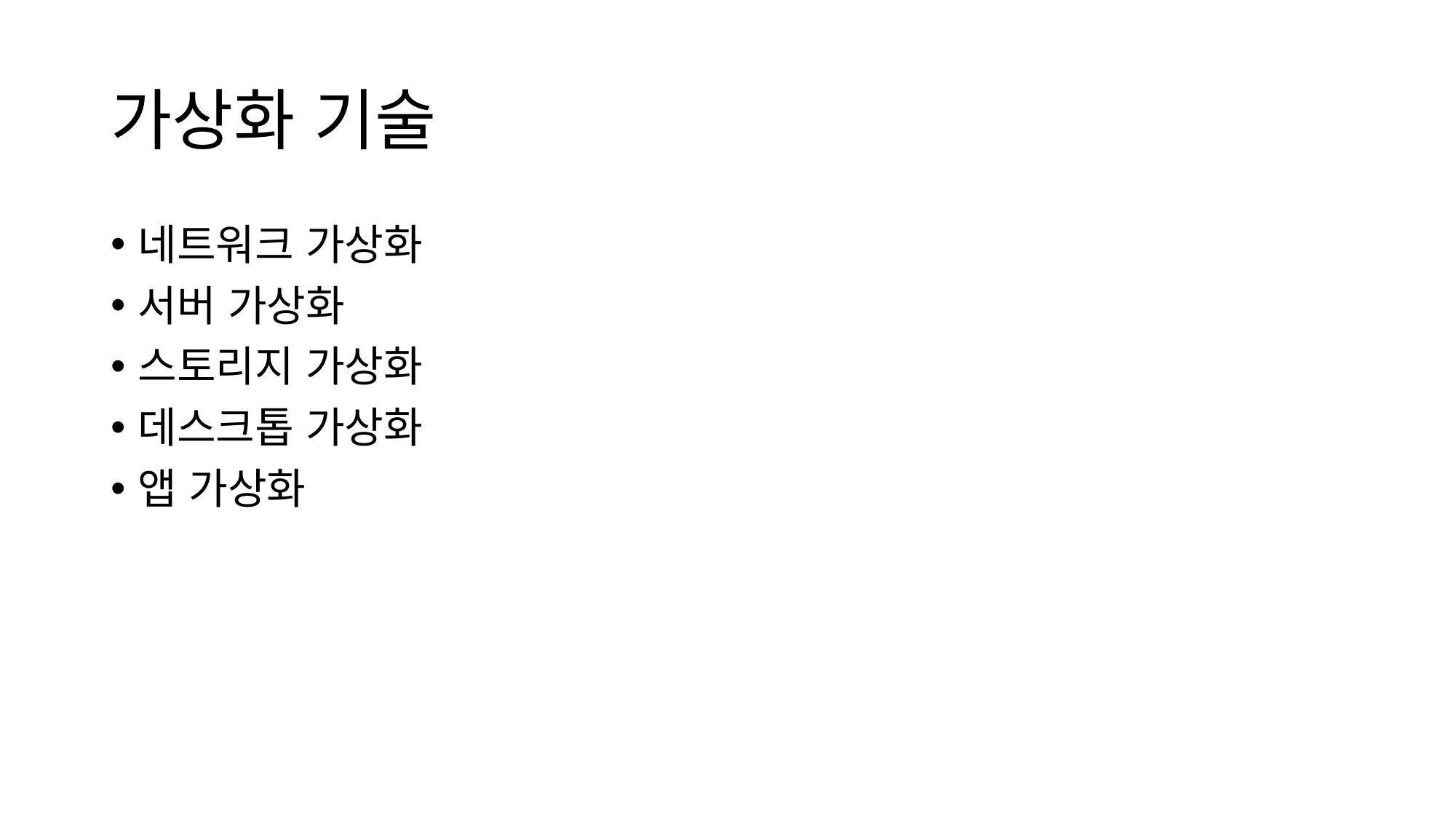

# 가상화 기술
네트워크 가상화
서버 가상화
스토리지 가상화
데스크톱 가상화
앱 가상화